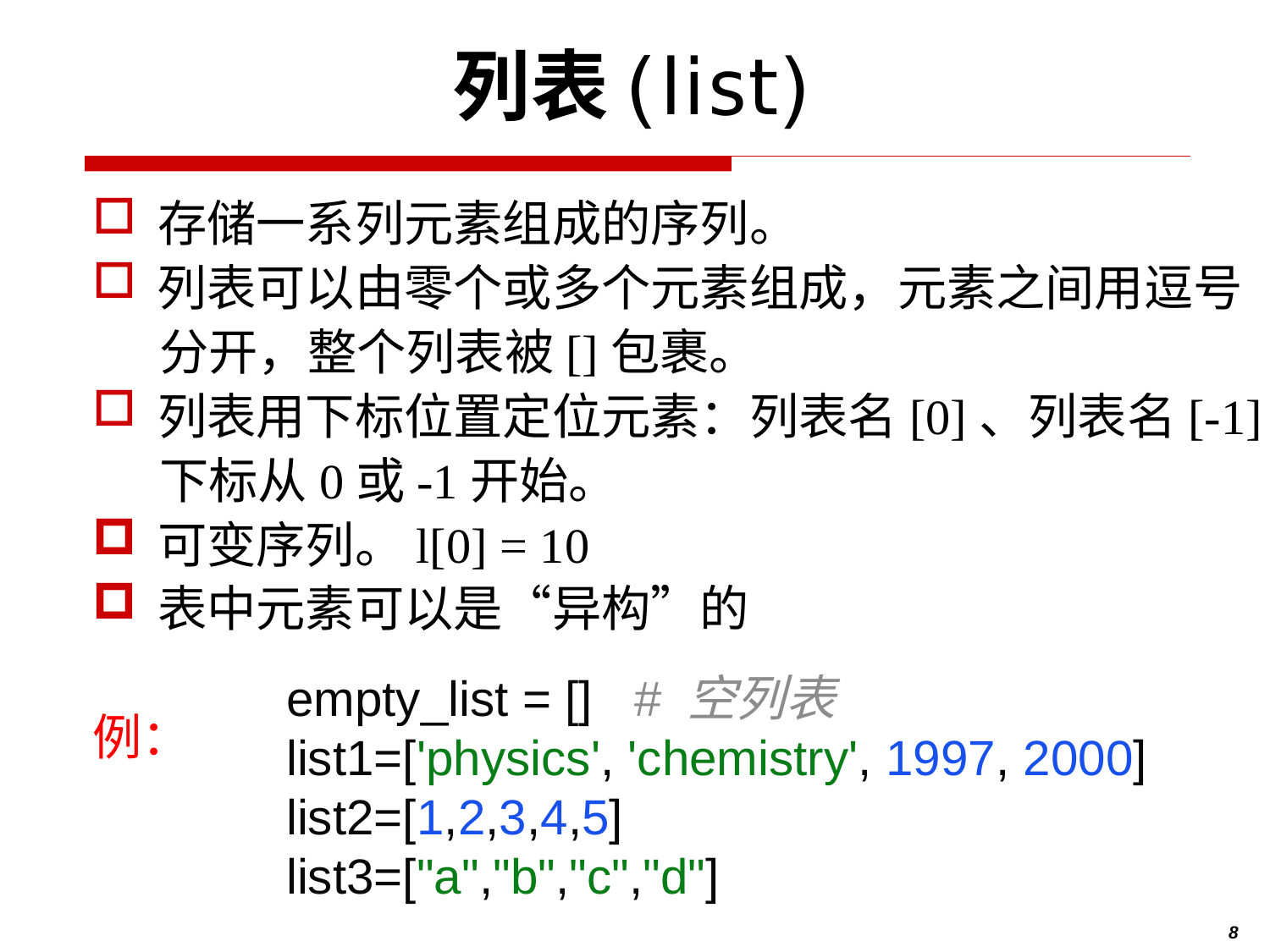

# 列表(list)
存储一系列元素组成的序列。
列表可以由零个或多个元素组成，元素之间用逗号
     分开，整个列表被[]包裹。
列表用下标位置定位元素：列表名[0]、列表名[-1]。
     下标从0或-1开始。
可变序列。l[0] = 10
表中元素可以是“异构”的

例：
empty_list = []   # 空列表
list1=['physics', 'chemistry', 1997, 2000]
list2=[1,2,3,4,5]
list3=["a","b","c","d"]
8